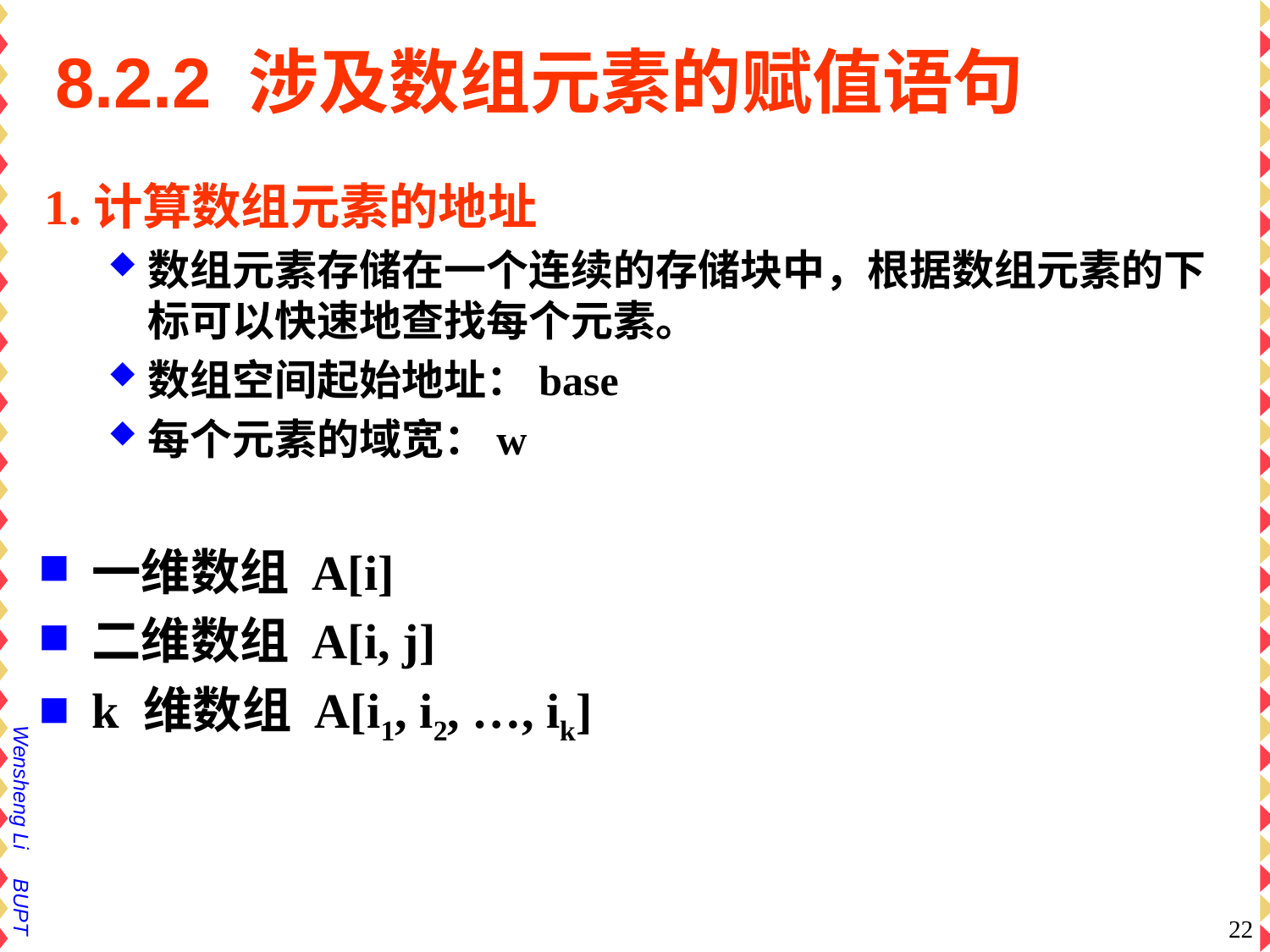

# 8.2.2 涉及数组元素的赋值语句
1.计算数组元素的地址
数组元素存储在一个连续的存储块中，根据数组元素的下标可以快速地查找每个元素。
数组空间起始地址：base
每个元素的域宽：w

一维数组 A[i]
二维数组 A[i, j]
k 维数组 A[i1, i2, …, ik]
22